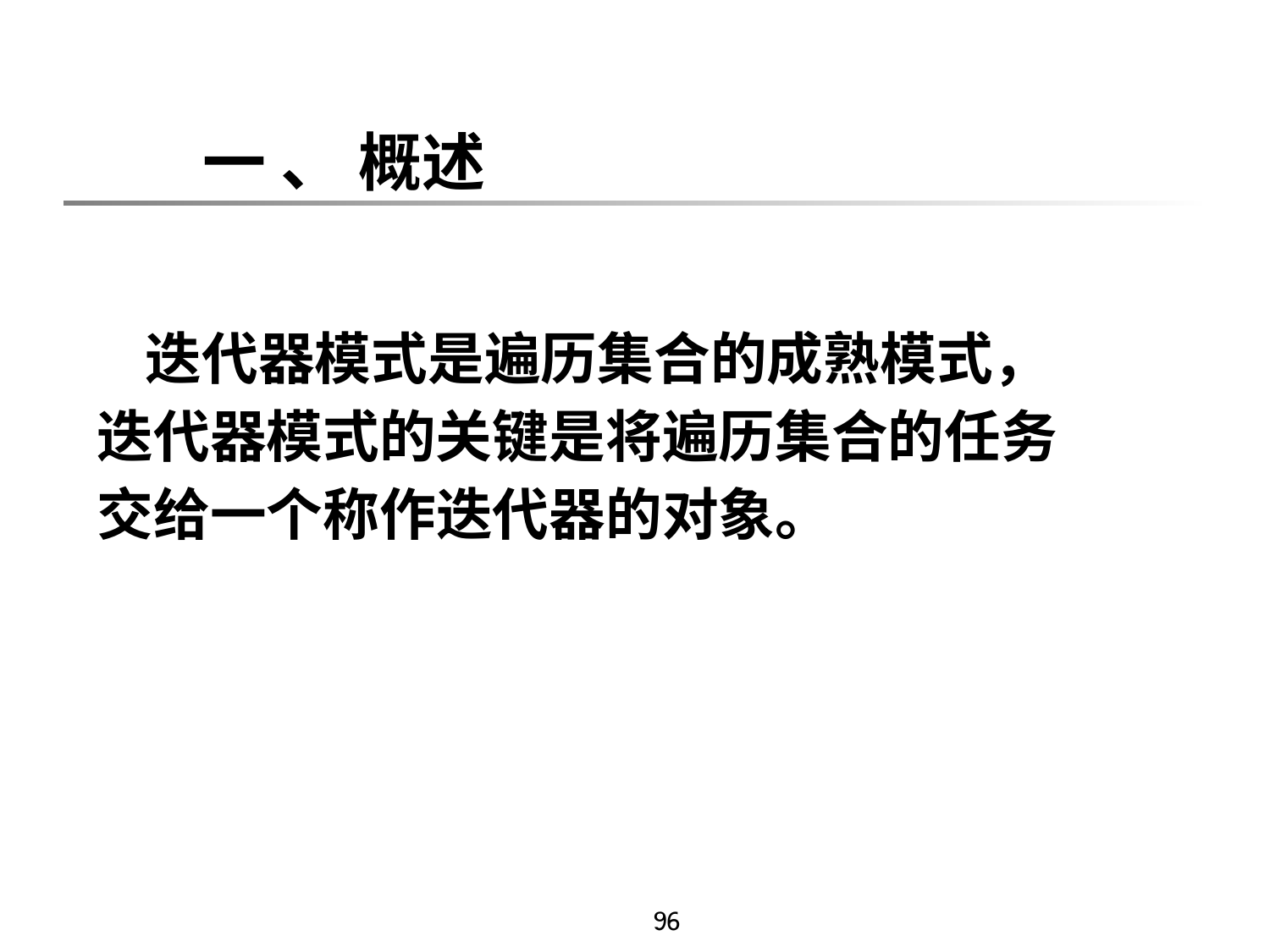

一 、 概述

    迭代器模式是遍历集合的成熟模式，迭代器模式的关键是将遍历集合的任务交给一个称作迭代器的对象。

96